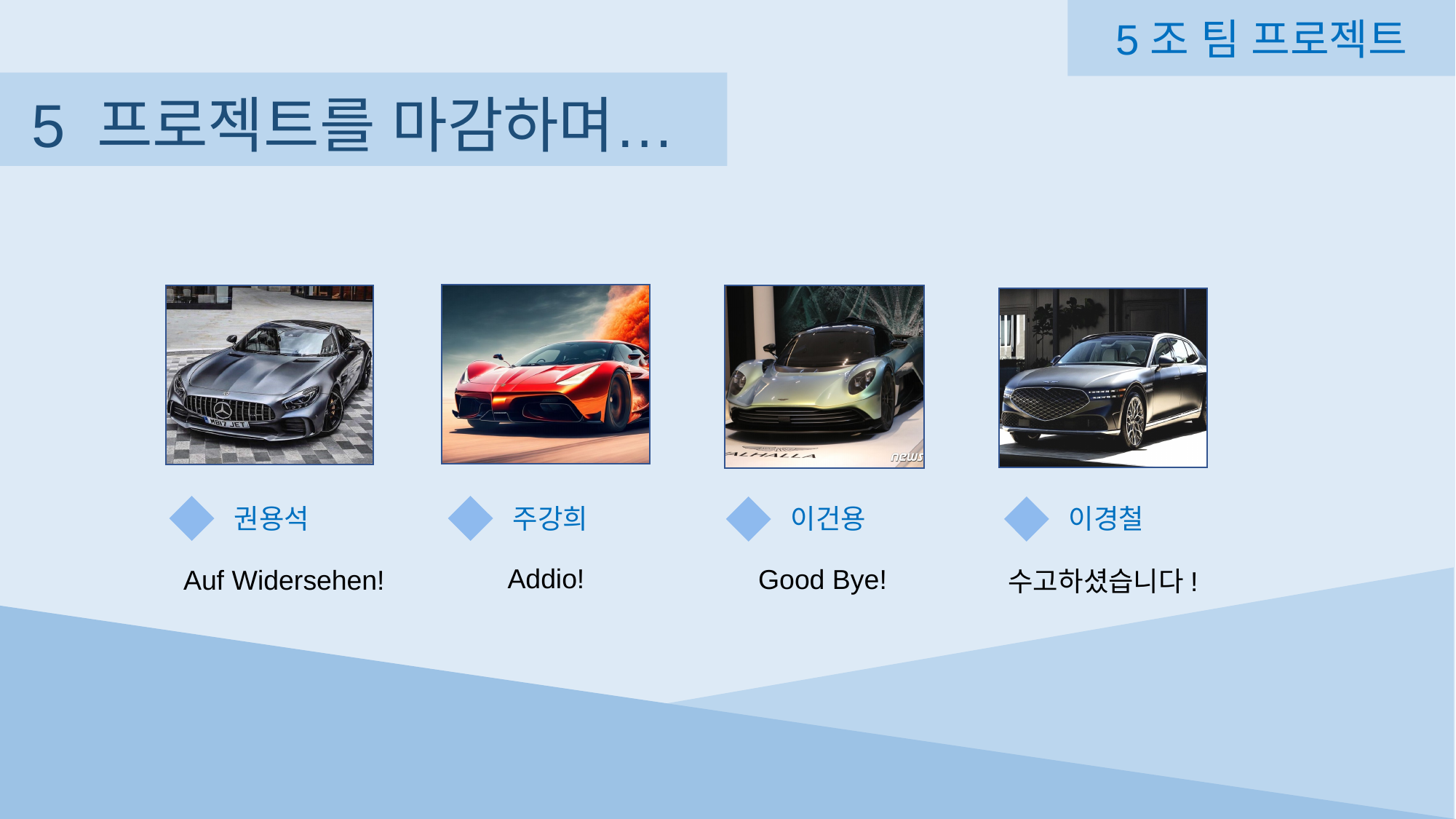

5조 팀 프로젝트

5 프로젝트를 마감하며…

권용석

주강희

이건용

이경철
Addio!
Good Bye!
Auf Widersehen!
수고하셨습니다!